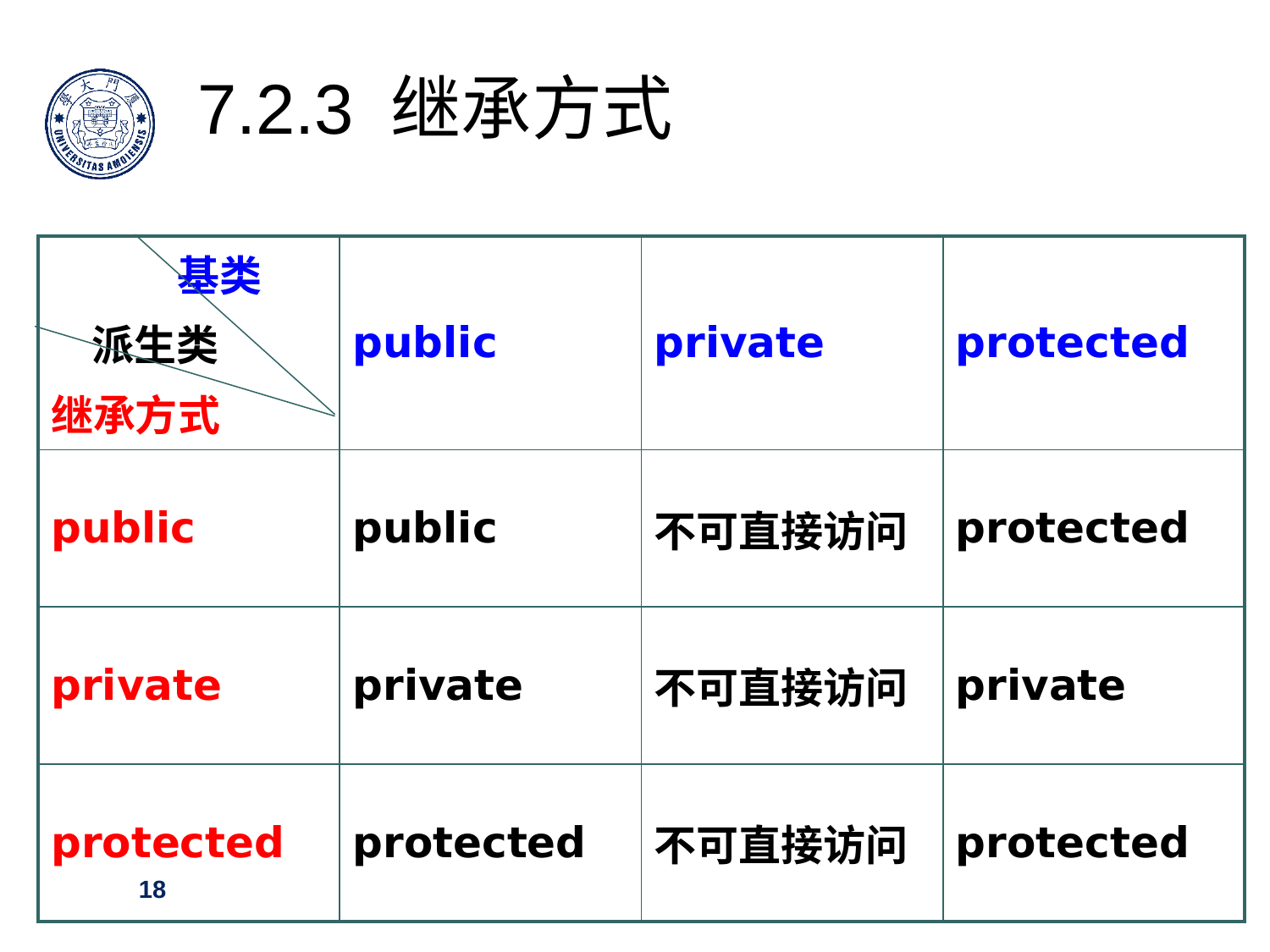

7.2.3 继承方式

| 基类 派生类 继承方式 | public | private | protected |
| --- | --- | --- | --- |
| public | public | 不可直接访问 | protected |
| private | private | 不可直接访问 | private |
| protected | protected | 不可直接访问 | protected |

18